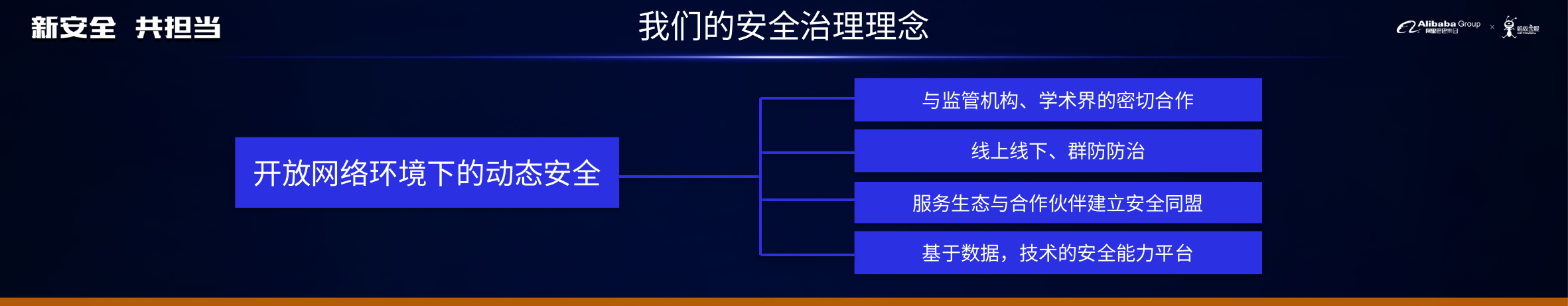

# 我们的安全治理理念
与监管机构、学术界的密切合作
线上线下、群防防治
开放网络环境下的动态安全
服务生态与合作伙伴建立安全同盟
基于数据，技术的安全能力平台